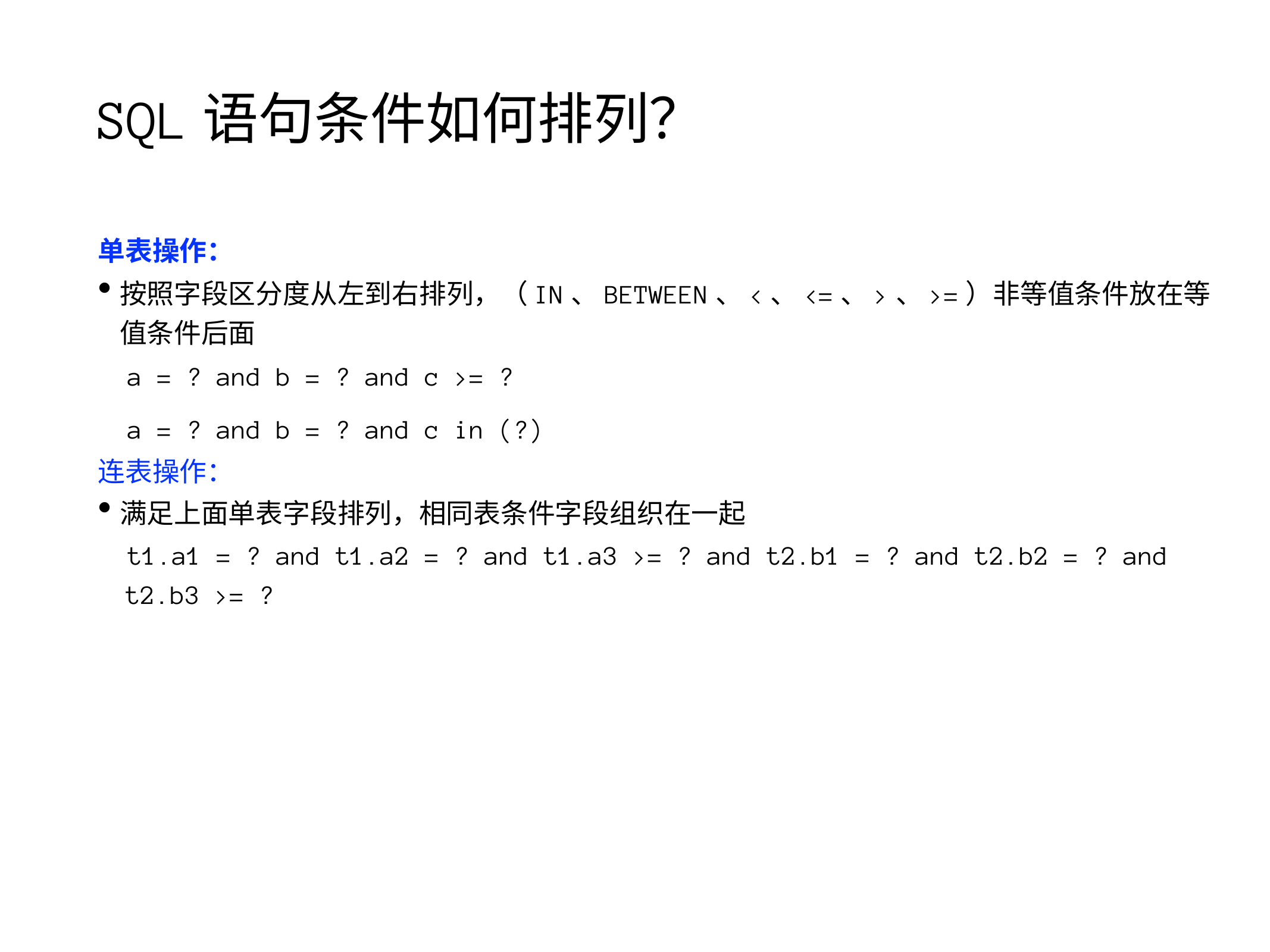

# SQL语句条件如何排列？
单表操作：
按照字段区分度从左到右排列，（IN、BETWEEN、<、<=、>、>=）非等值条件放在等值条件后面
  a = ? and b = ? and c >= ?
  a = ? and b = ? and c in (?)
连表操作：
满足上面单表字段排列，相同表条件字段组织在一起
  t1.a1 = ? and t1.a2 = ? and t1.a3 >= ? and t2.b1 = ? and t2.b2 = ? and t2.b3 >= ?